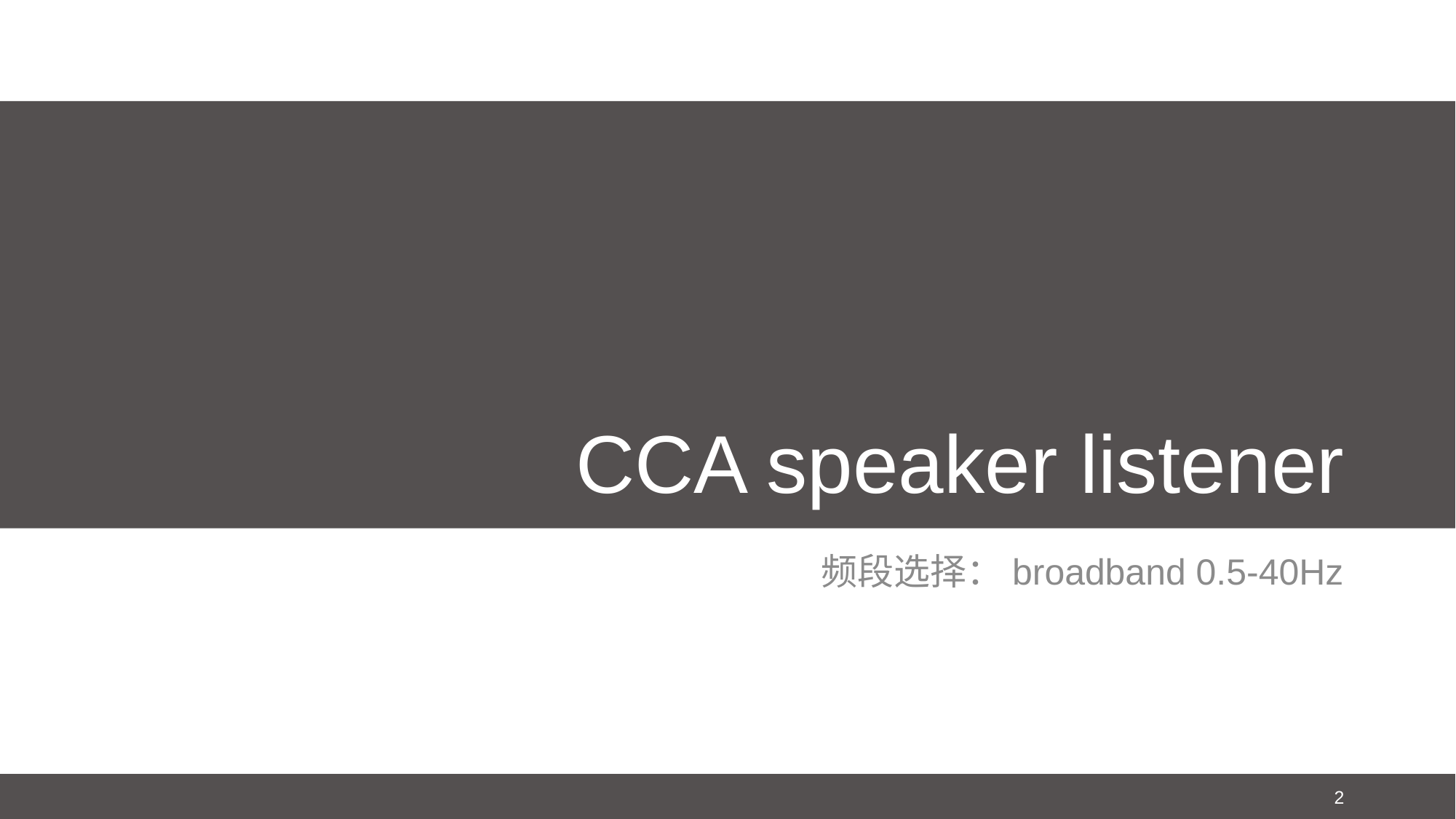

# CCA speaker listener
频段选择：broadband 0.5-40Hz
2